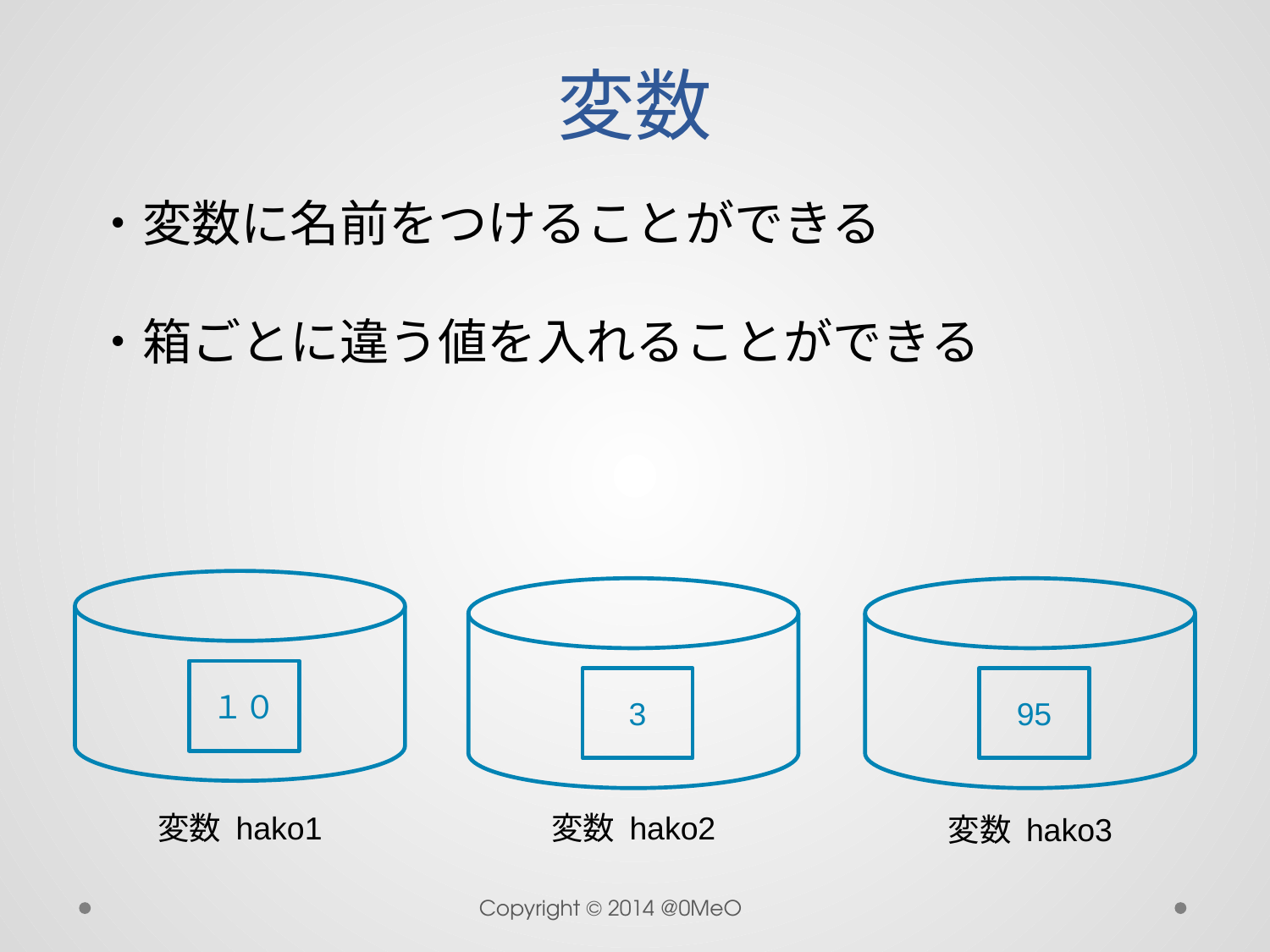

# 変数
・変数に名前をつけることができる

・箱ごとに違う値を入れることができる

１０
3
95
変数 hako1
変数 hako2
変数 hako3